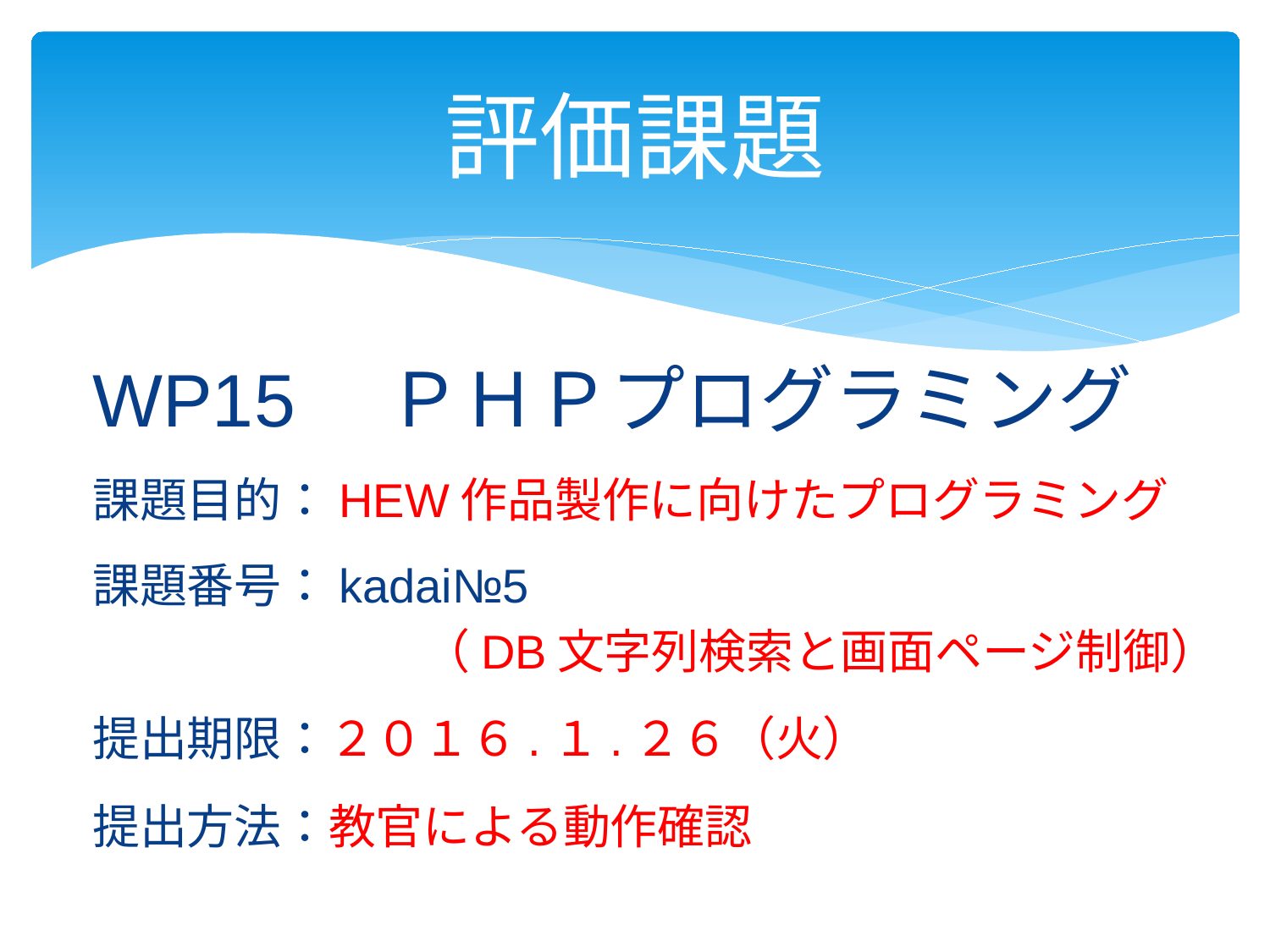

# 評価課題
WP15　ＰＨＰプログラミング

課題目的：HEW作品製作に向けたプログラミング

課題番号：kadai№5
　　　　　　　（DB文字列検索と画面ページ制御）

提出期限：２０１６.１.２６（火）

提出方法：教官による動作確認